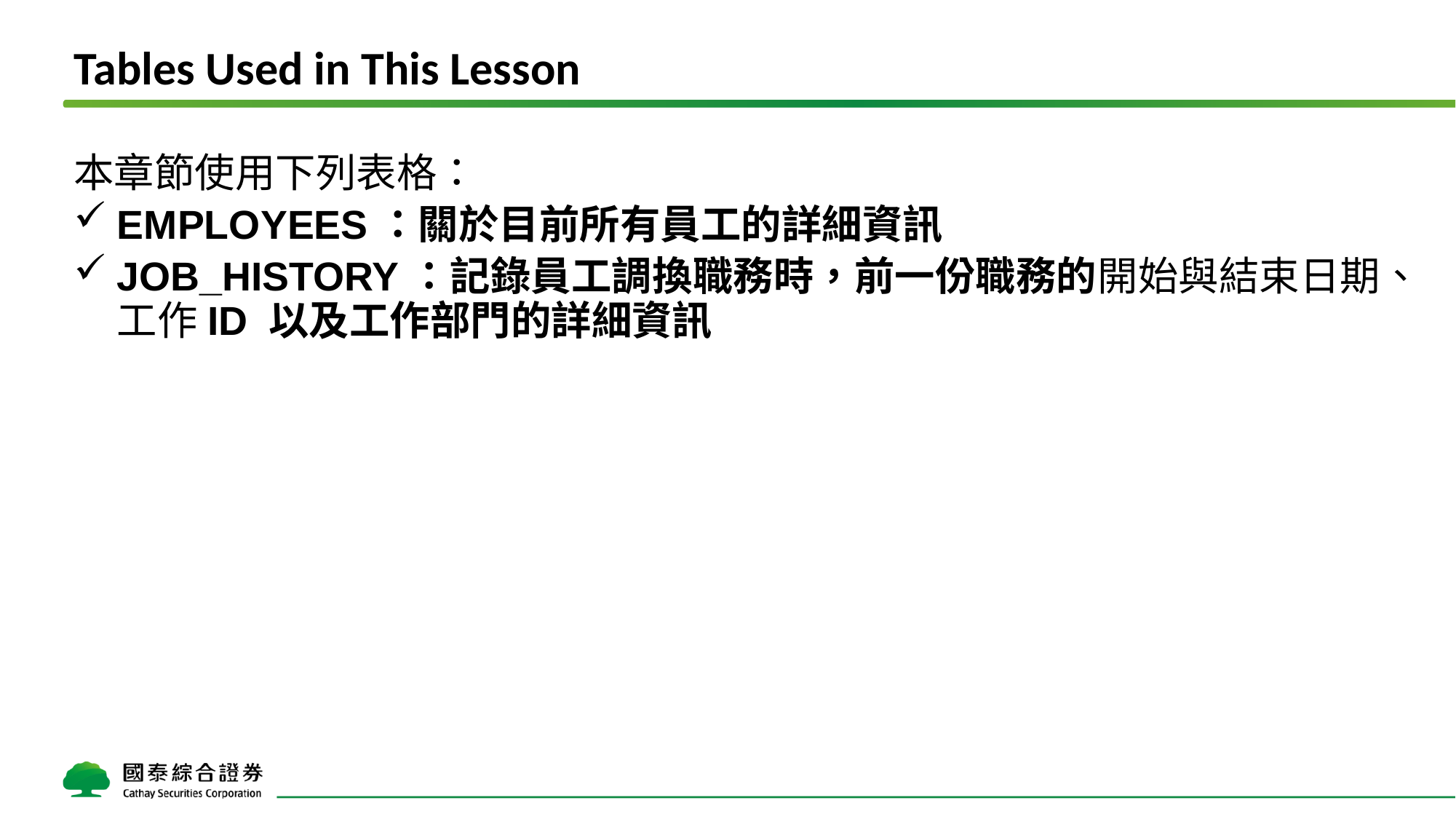

# Tables Used in This Lesson
本章節使用下列表格：
EMPLOYEES：關於目前所有員工的詳細資訊
JOB_HISTORY：記錄員工調換職務時，前一份職務的開始與結束日期、工作ID 以及工作部門的詳細資訊